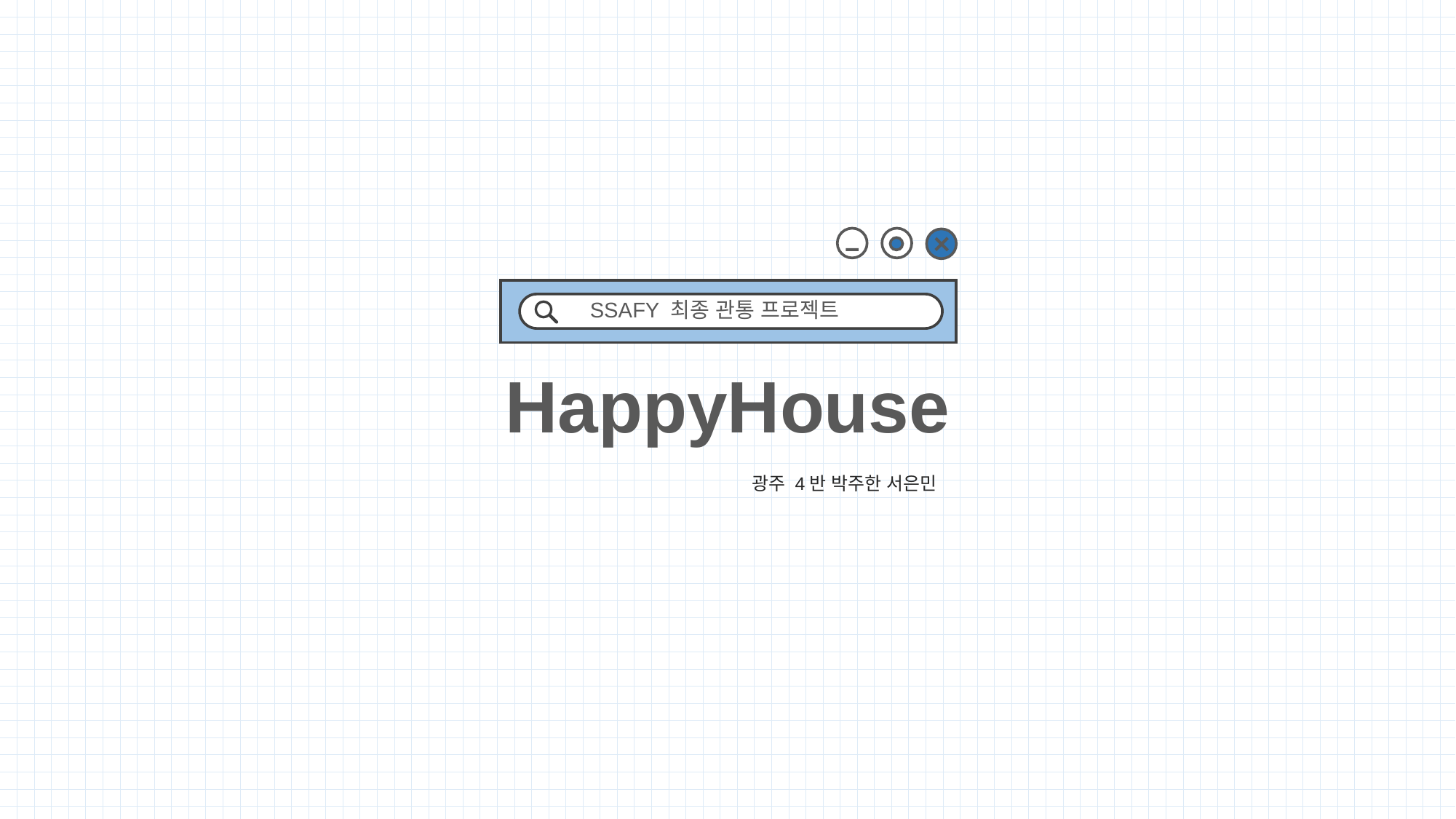

SSAFY 최종 관통 프로젝트

HappyHouse
광주 4반 박주한 서은민